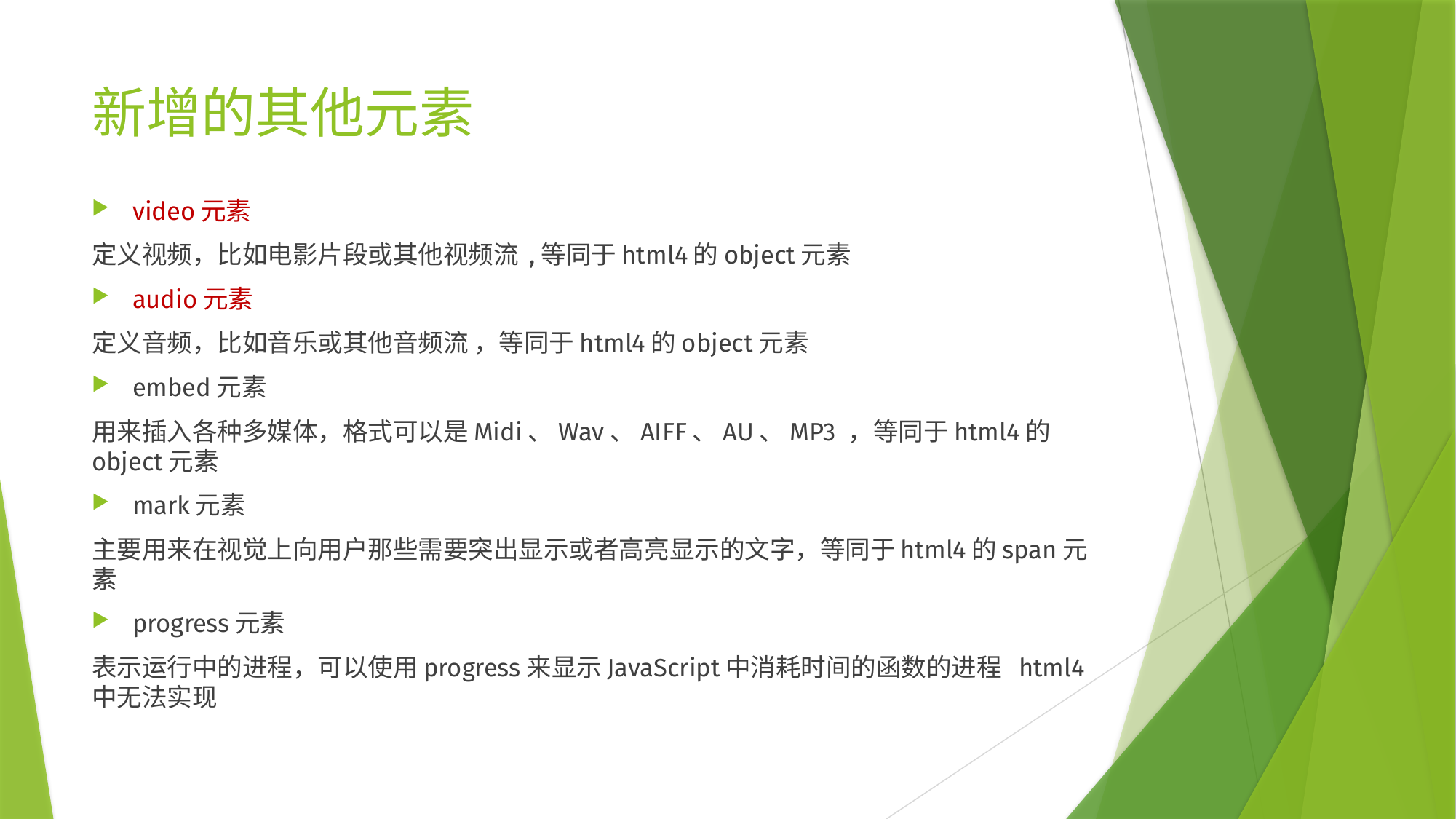

# 新增的其他元素
video元素
定义视频，比如电影片段或其他视频流 ,等同于html4的object元素
audio元素
定义音频，比如音乐或其他音频流 ，等同于html4的object元素
embed元素
用来插入各种多媒体，格式可以是Midi、Wav、AIFF、AU、MP3 ，等同于html4的object元素
mark元素
主要用来在视觉上向用户那些需要突出显示或者高亮显示的文字，等同于html4的span元素
progress元素
表示运行中的进程，可以使用progress来显示JavaScript中消耗时间的函数的进程  html4中无法实现